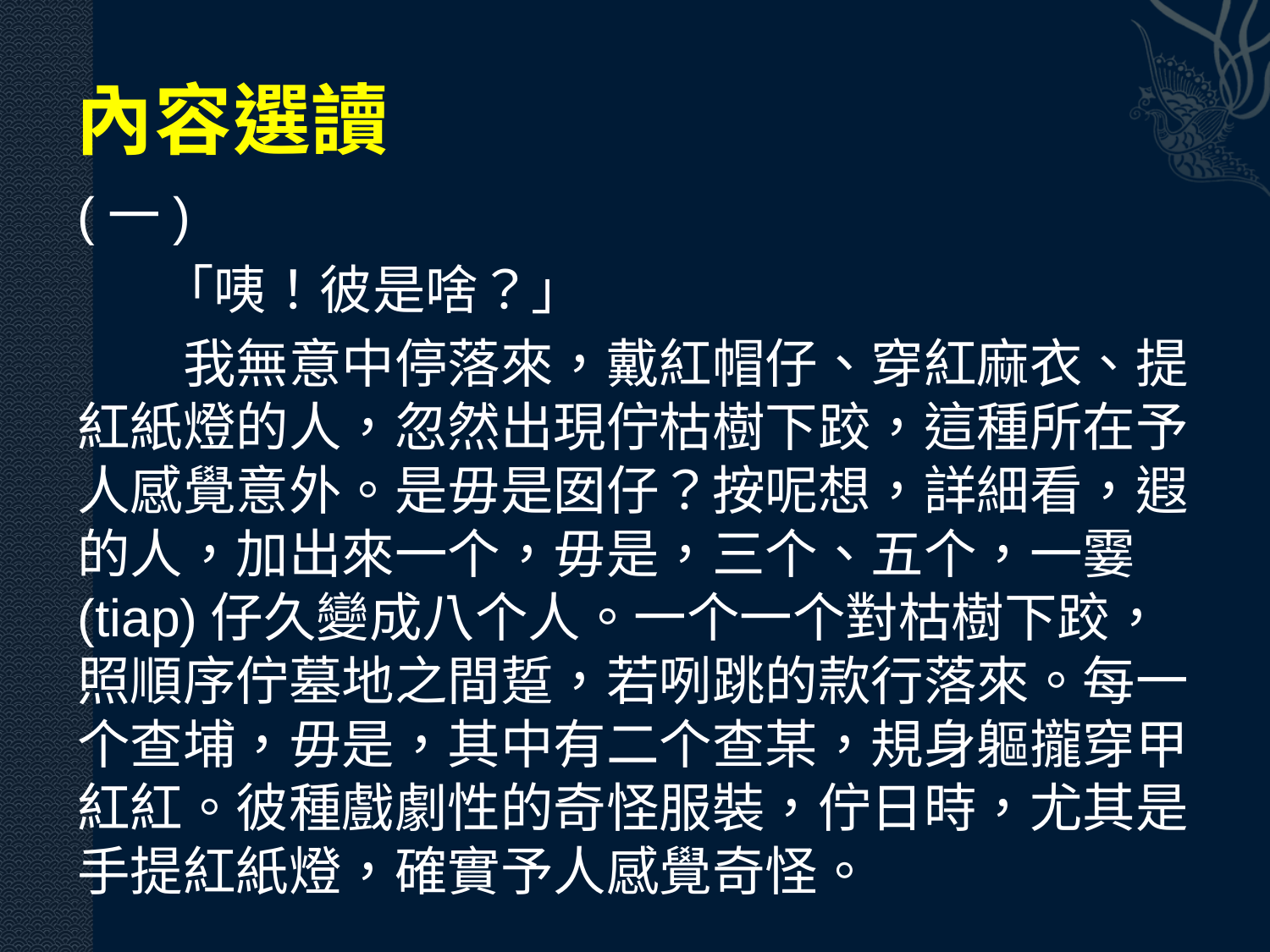

# 內容選讀
(一)
      「咦！彼是啥？」
　　我無意中停落來，戴紅帽仔、穿紅麻衣、提紅紙燈的人，忽然出現佇枯樹下跤，這種所在予人感覺意外。是毋是囡仔？按呢想，詳細看，遐的人，加出來一个，毋是，三个、五个，一霎(tiap)仔久變成八个人。一个一个對枯樹下跤，照順序佇墓地之間踅，若咧跳的款行落來。每一个查埔，毋是，其中有二个查某，規身軀攏穿甲紅紅。彼種戲劇性的奇怪服裝，佇日時，尤其是手提紅紙燈，確實予人感覺奇怪。